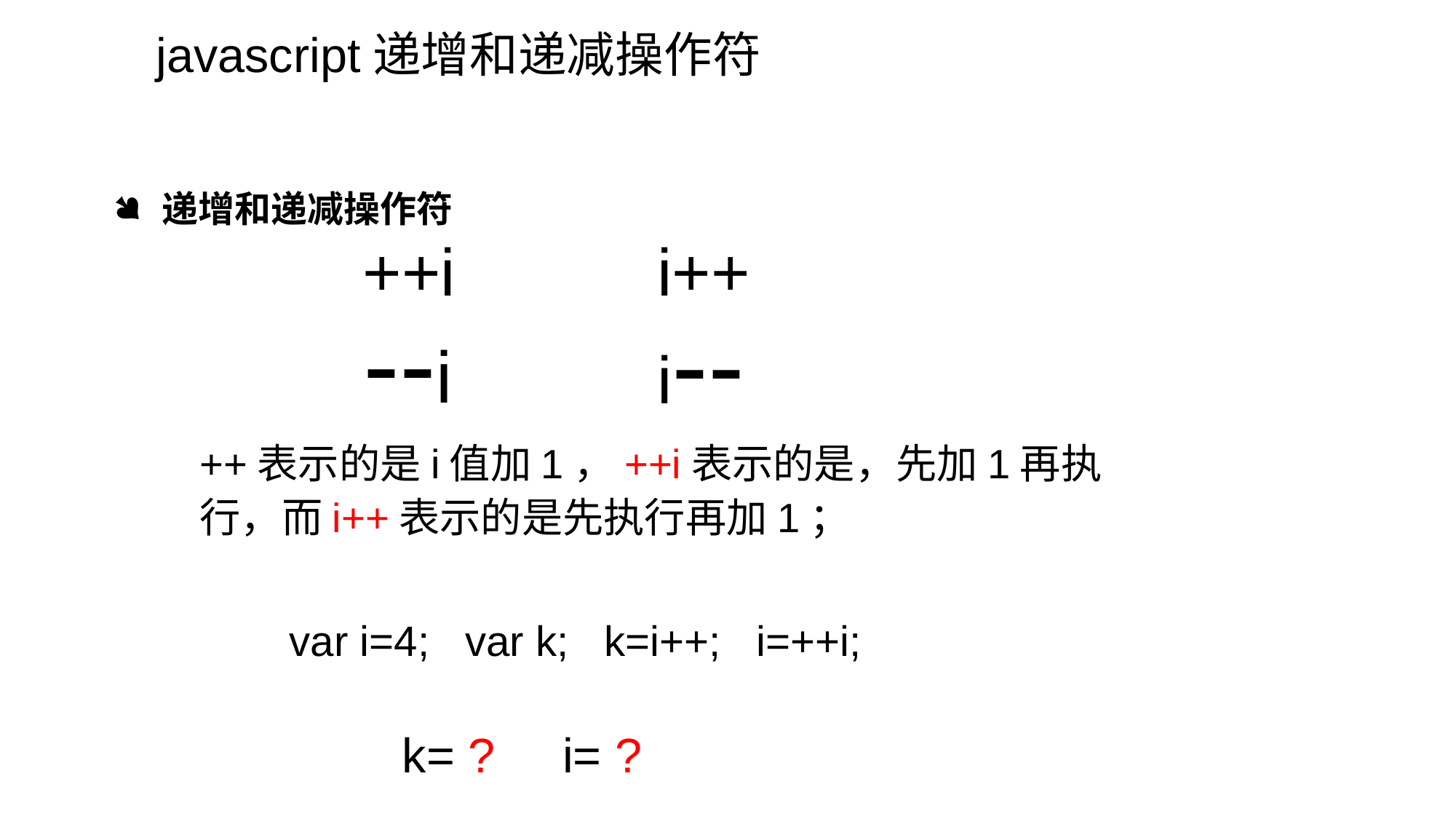

javascript递增和递减操作符
 递增和递减操作符
++i
i++
--i
i--
++表示的是i值加1，++i表示的是，先加1再执行，而i++表示的是先执行再加1；
var i=4;   var k;   k=i++;   i=++i;
k= ?     i= ?